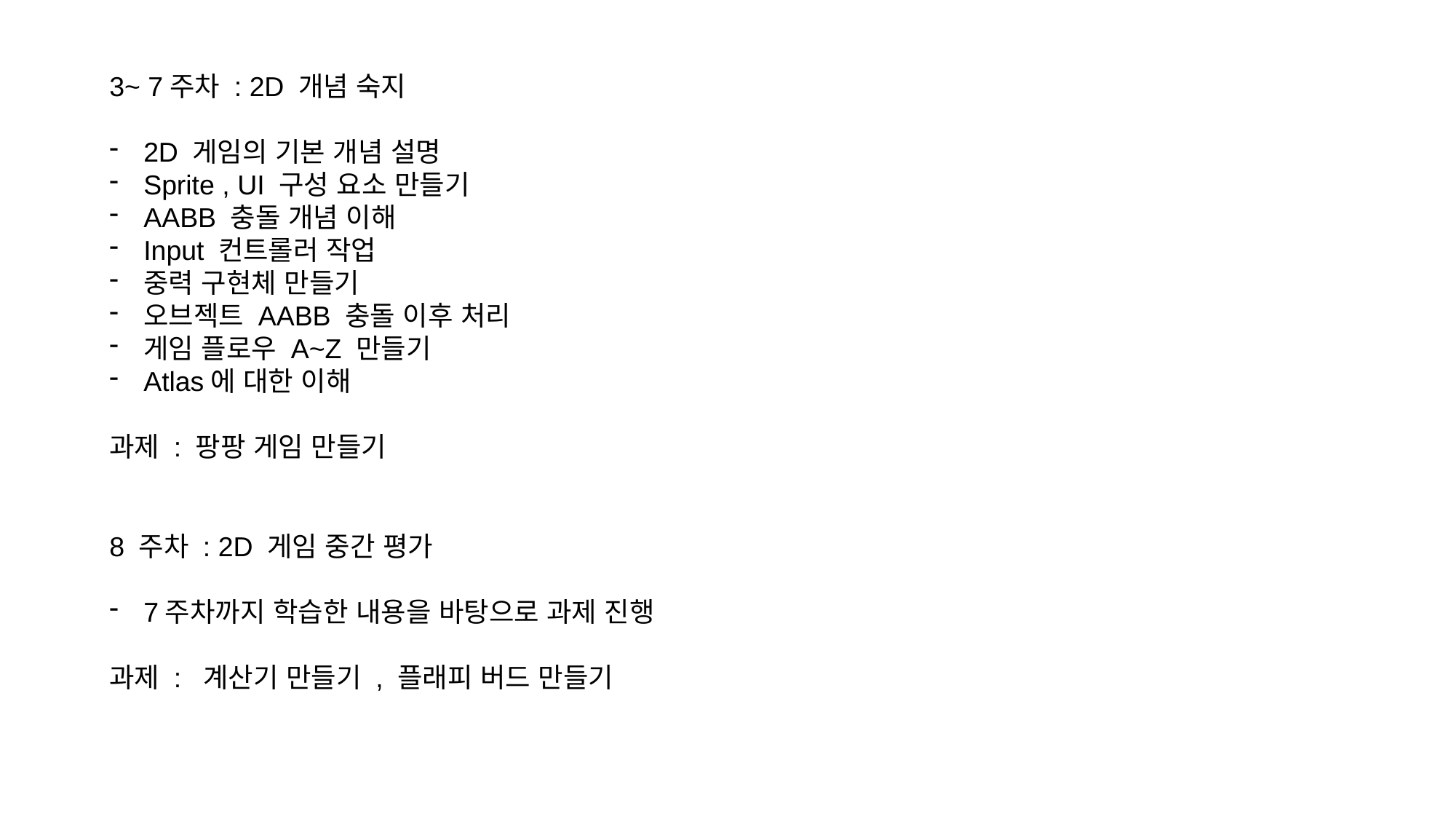

3~ 7주차 : 2D 개념 숙지

2D 게임의 기본 개념 설명
Sprite , UI 구성 요소 만들기
AABB 충돌 개념 이해
Input 컨트롤러 작업
중력 구현체 만들기
오브젝트 AABB 충돌 이후 처리
게임 플로우 A~Z 만들기
Atlas에 대한 이해

과제 : 팡팡 게임 만들기
8 주차 : 2D 게임 중간 평가

7주차까지 학습한 내용을 바탕으로 과제 진행

과제 :  계산기 만들기 , 플래피 버드 만들기